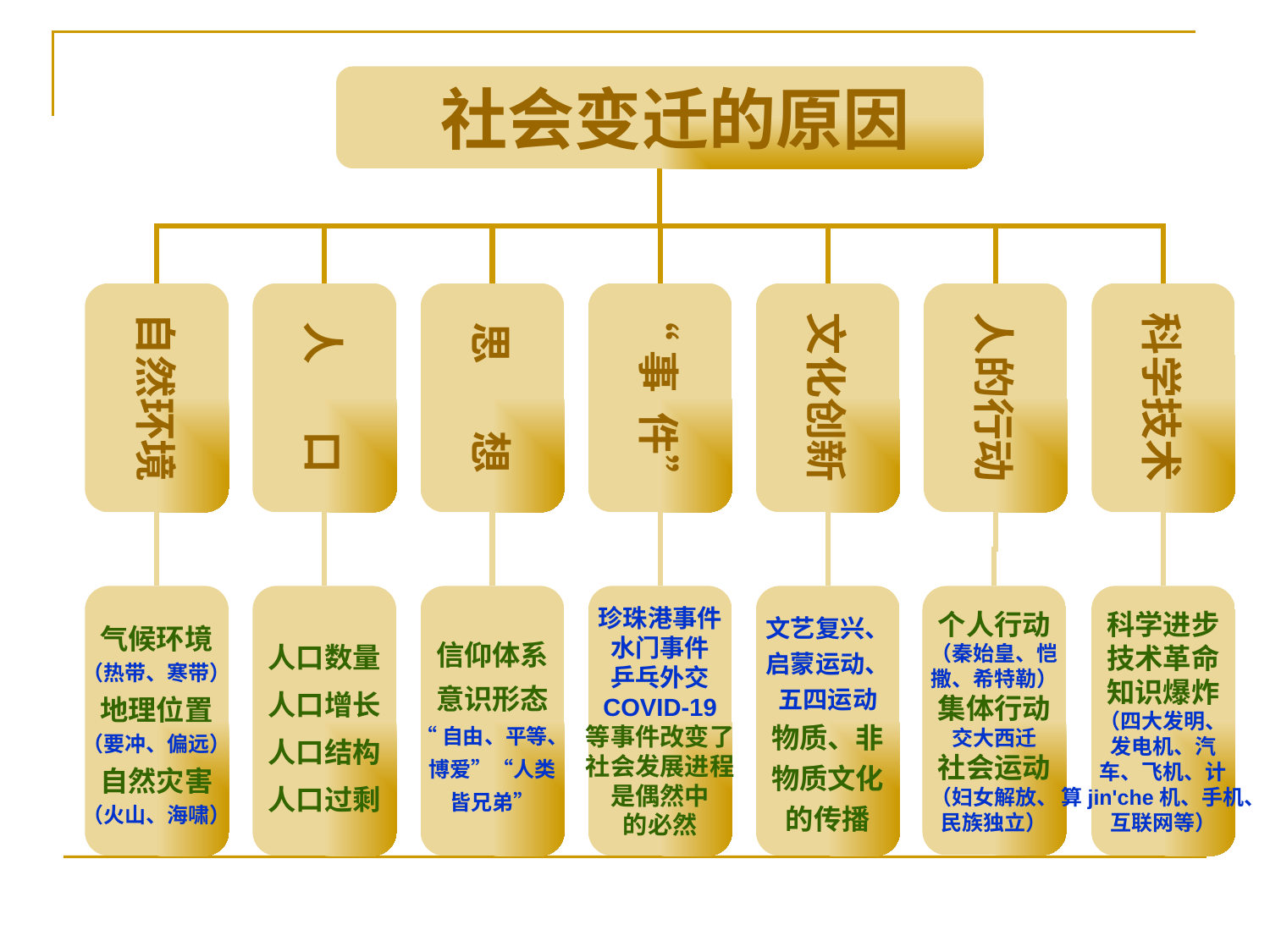

社会变迁的原因
自然环境
人       口
思       想
“事  件”
文化创新
人的行动
科学技术
气候环境
（热带、寒带）
地理位置
（要冲、偏远）
自然灾害
（火山、海啸）
人口数量
人口增长
人口结构
人口过剩
信仰体系
意识形态
“自由、平等、
博爱”“人类
皆兄弟”
珍珠港事件
水门事件
乒乓外交
COVID-19
等事件改变了
社会发展进程
是偶然中
的必然
文艺复兴、
启蒙运动、
五四运动
物质、非
物质文化
的传播
个人行动
（秦始皇、恺
撒、希特勒）
集体行动
交大西迁
社会运动
（妇女解放、
民族独立）
科学进步
技术革命
知识爆炸
（四大发明、
发电机、汽
车、飞机、计
算jin'che机、手机、
互联网等）
4